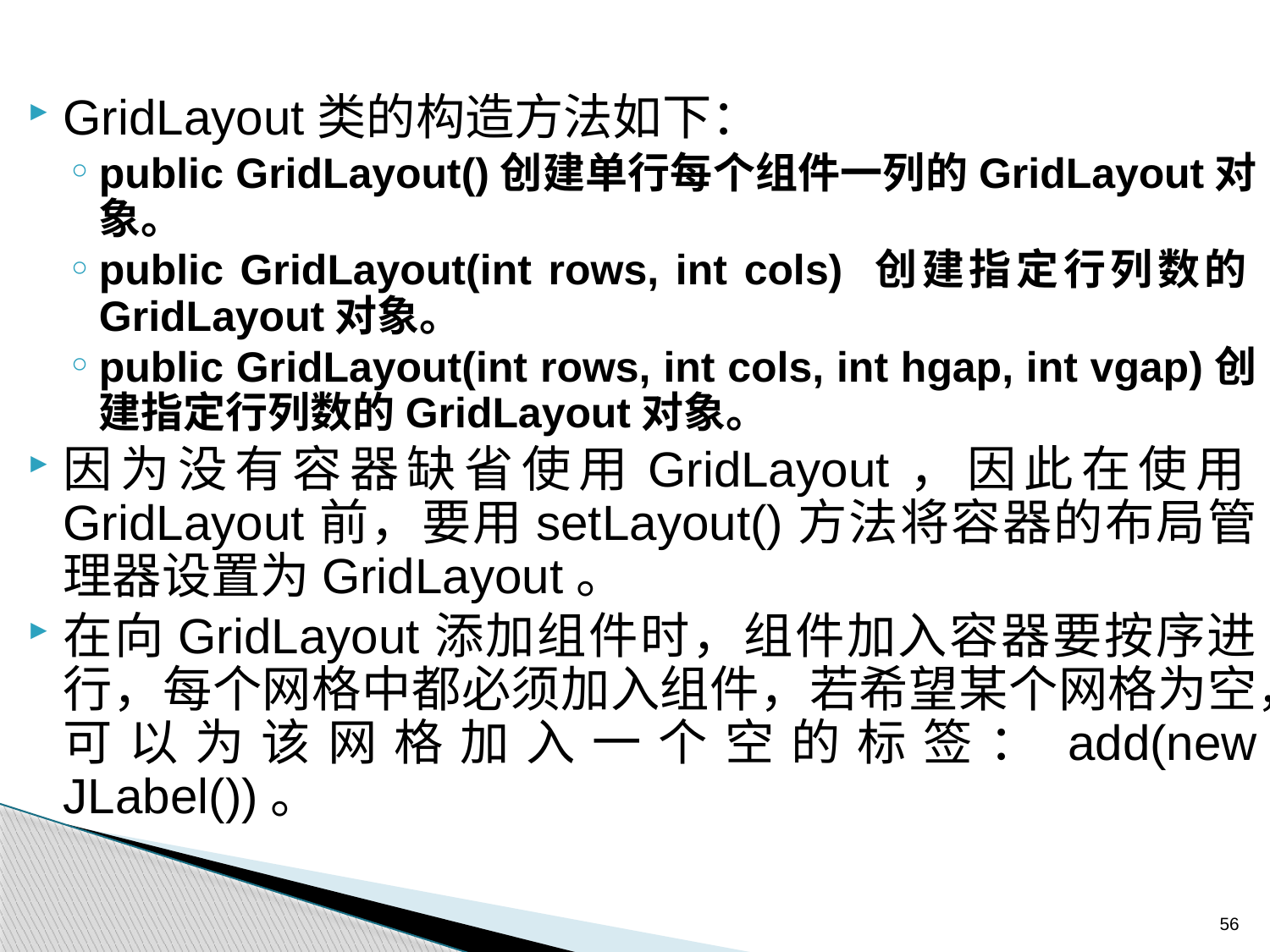

GridLayout类的构造方法如下：
public GridLayout()创建单行每个组件一列的GridLayout对象。
public GridLayout(int rows, int cols) 创建指定行列数的GridLayout对象。
public GridLayout(int rows, int cols, int hgap, int vgap)创建指定行列数的GridLayout对象。
因为没有容器缺省使用GridLayout，因此在使用GridLayout前，要用setLayout()方法将容器的布局管理器设置为GridLayout。
在向GridLayout添加组件时，组件加入容器要按序进行，每个网格中都必须加入组件，若希望某个网格为空，可以为该网格加入一个空的标签：add(new JLabel())。
56